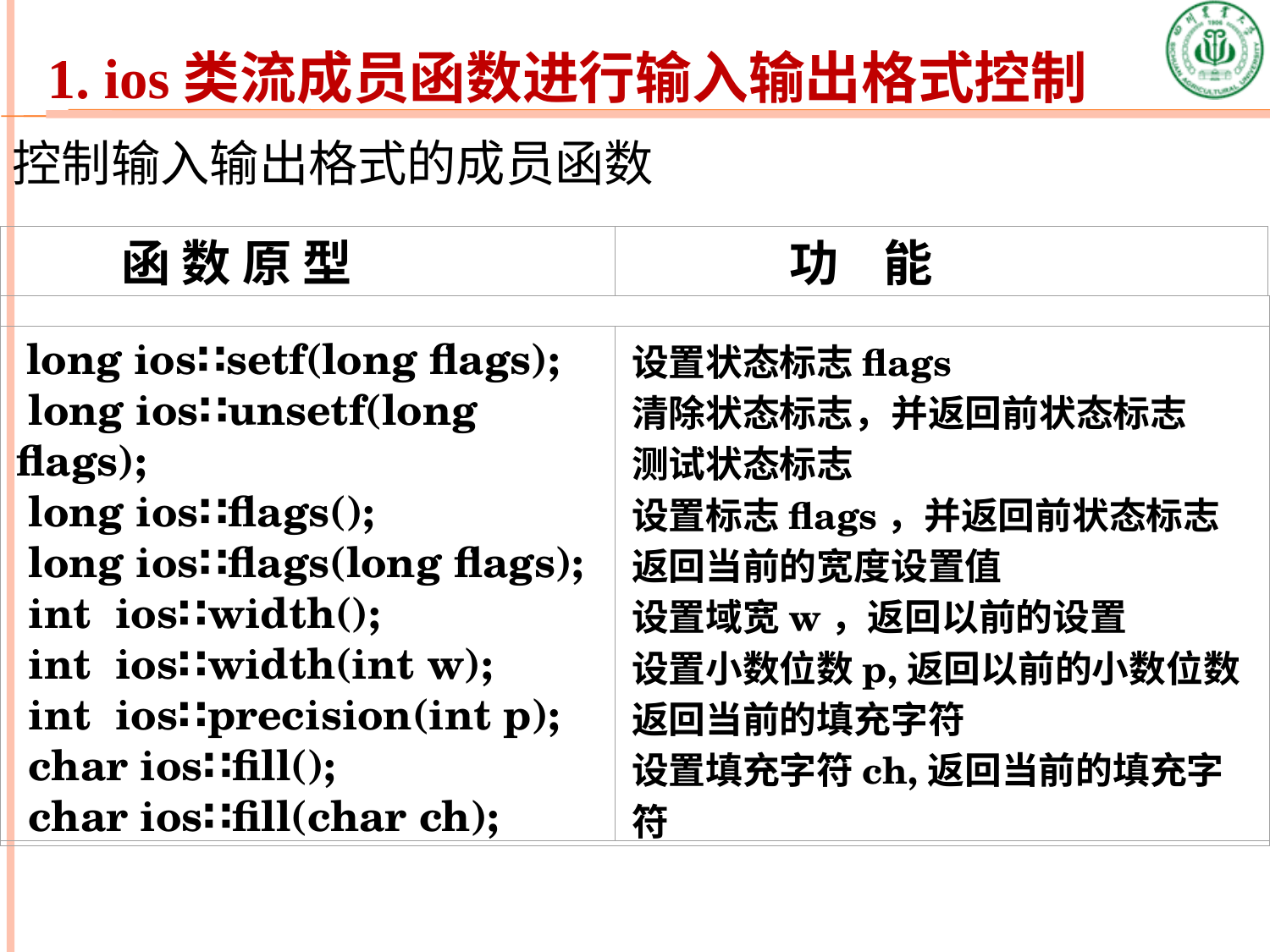

1. ios类流成员函数进行输入输出格式控制
控制输入输出格式的成员函数

            函 数 原 型

             功    能

 long ios∷setf(long flags);
 long ios∷unsetf(long flags);
 long ios∷flags();
 long ios∷flags(long flags);
 int  ios∷width();
 int  ios∷width(int w);
 int  ios∷precision(int p);
 char ios∷fill();
 char ios∷fill(char ch);

设置状态标志flags
清除状态标志，并返回前状态标志
测试状态标志
设置标志flags，并返回前状态标志
返回当前的宽度设置值
设置域宽w，返回以前的设置
设置小数位数p,返回以前的小数位数
返回当前的填充字符
设置填充字符ch,返回当前的填充字符